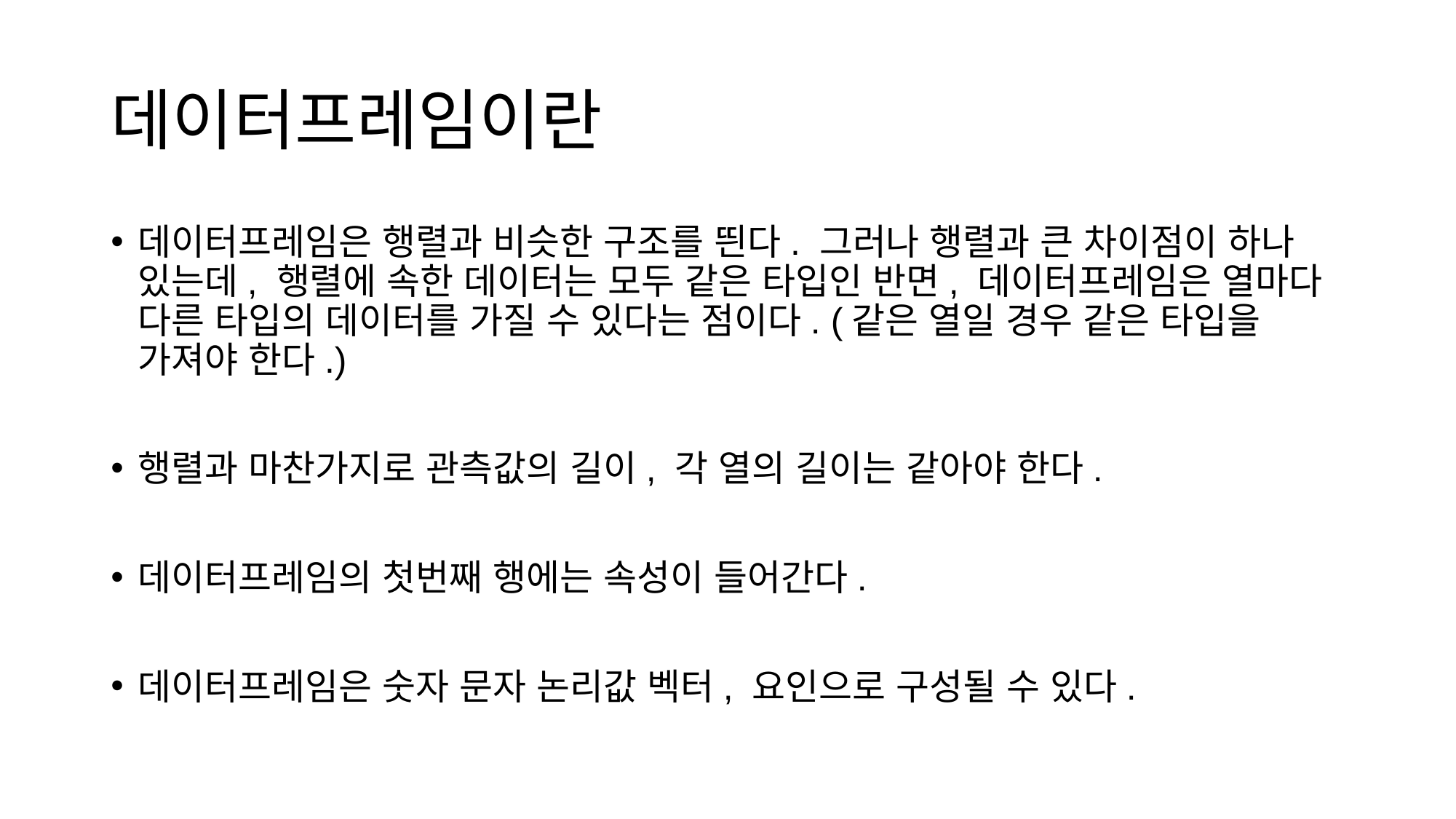

# 데이터프레임이란
데이터프레임은 행렬과 비슷한 구조를 띈다. 그러나 행렬과 큰 차이점이 하나 있는데, 행렬에 속한 데이터는 모두 같은 타입인 반면, 데이터프레임은 열마다 다른 타입의 데이터를 가질 수 있다는 점이다. (같은 열일 경우 같은 타입을 가져야 한다.)

행렬과 마찬가지로 관측값의 길이, 각 열의 길이는 같아야 한다.

데이터프레임의 첫번째 행에는 속성이 들어간다.

데이터프레임은 숫자 문자 논리값 벡터, 요인으로 구성될 수 있다.